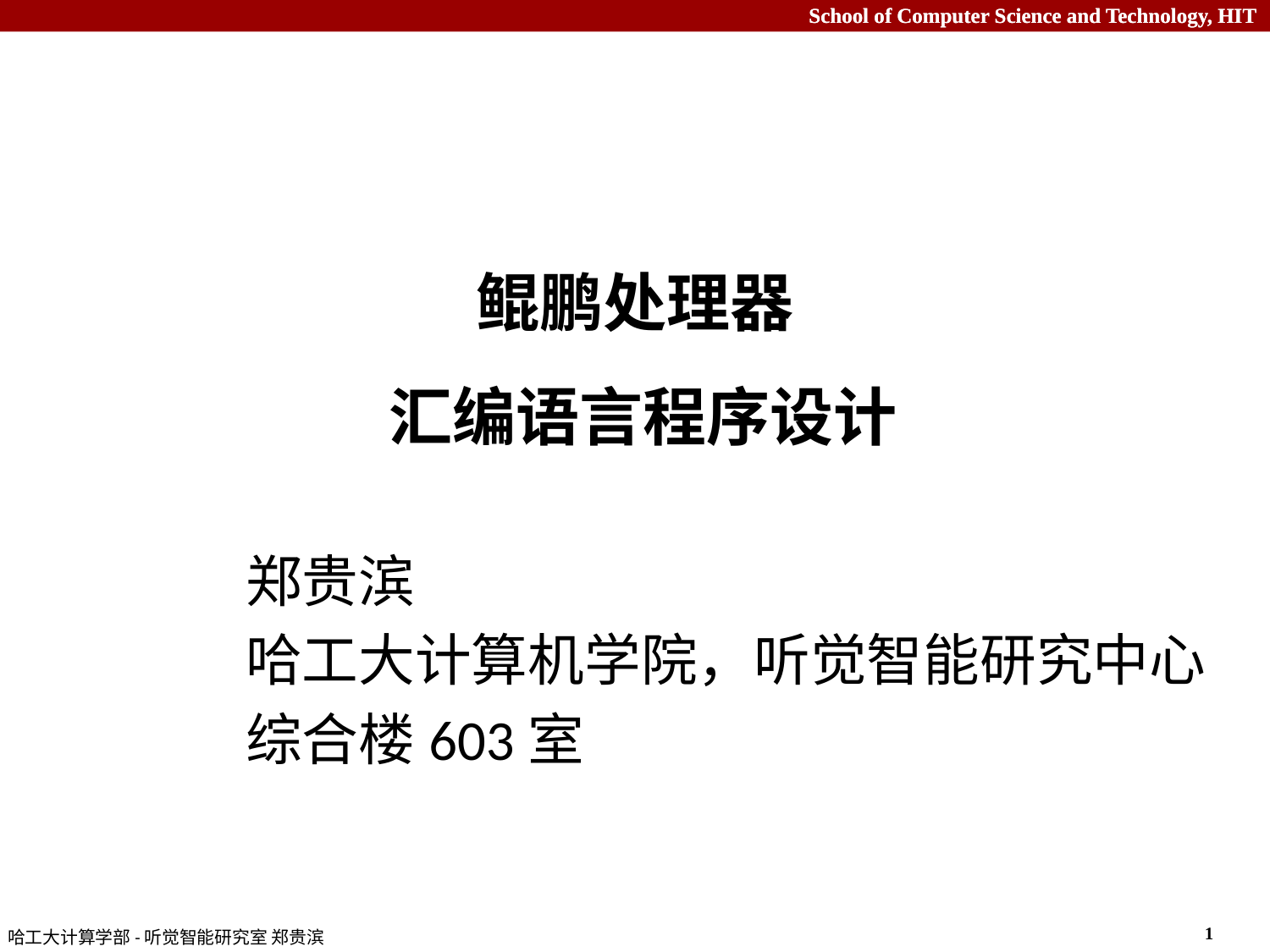

# 鲲鹏处理器 汇编语言程序设计
郑贵滨
哈工大计算机学院，听觉智能研究中心
综合楼603室